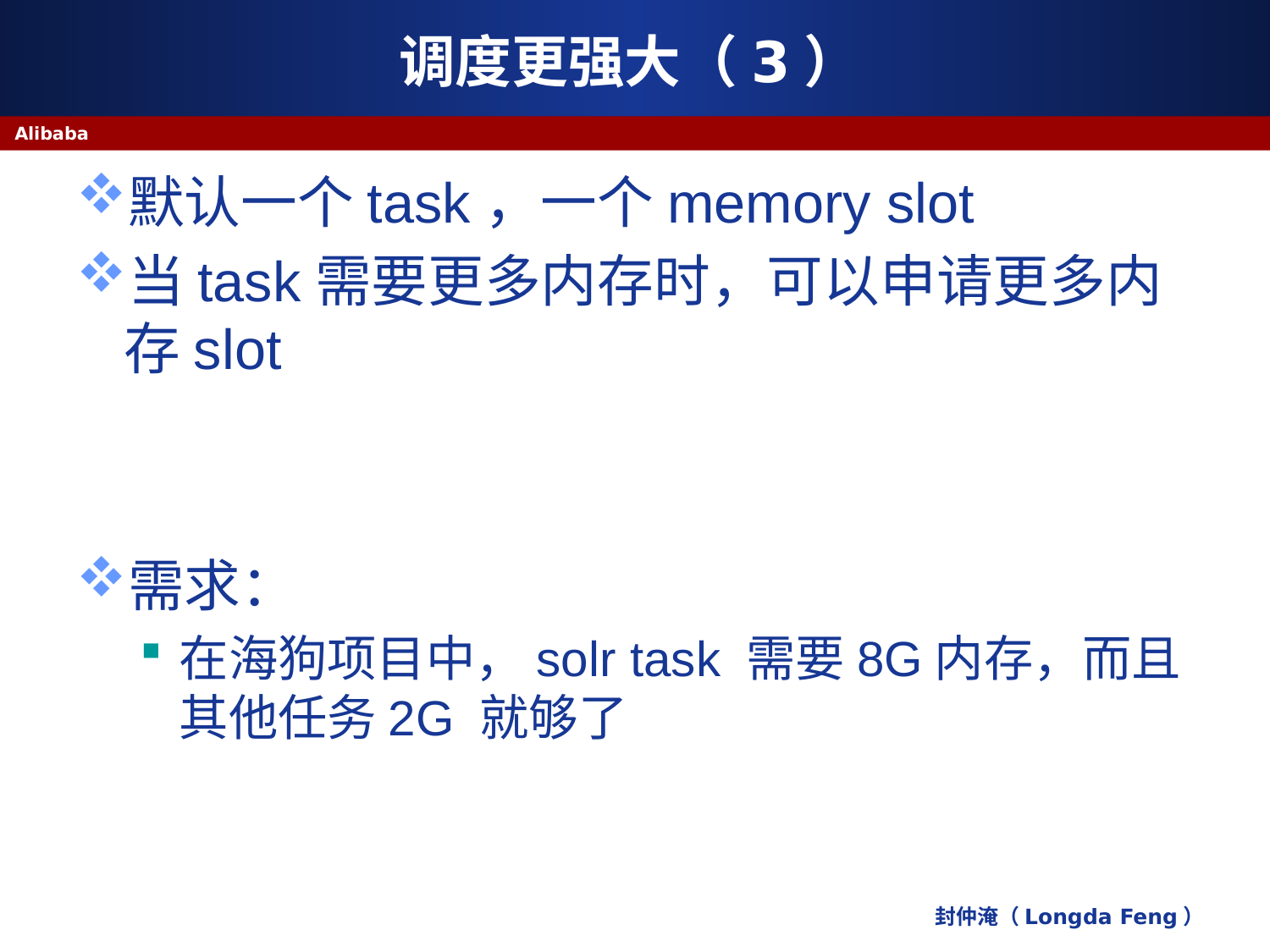

# 调度更强大（3）
Alibaba
默认一个task，一个memory slot
当task需要更多内存时，可以申请更多内存slot

需求：
在海狗项目中，solr task 需要8G内存，而且其他任务2G 就够了
封仲淹（Longda Feng）